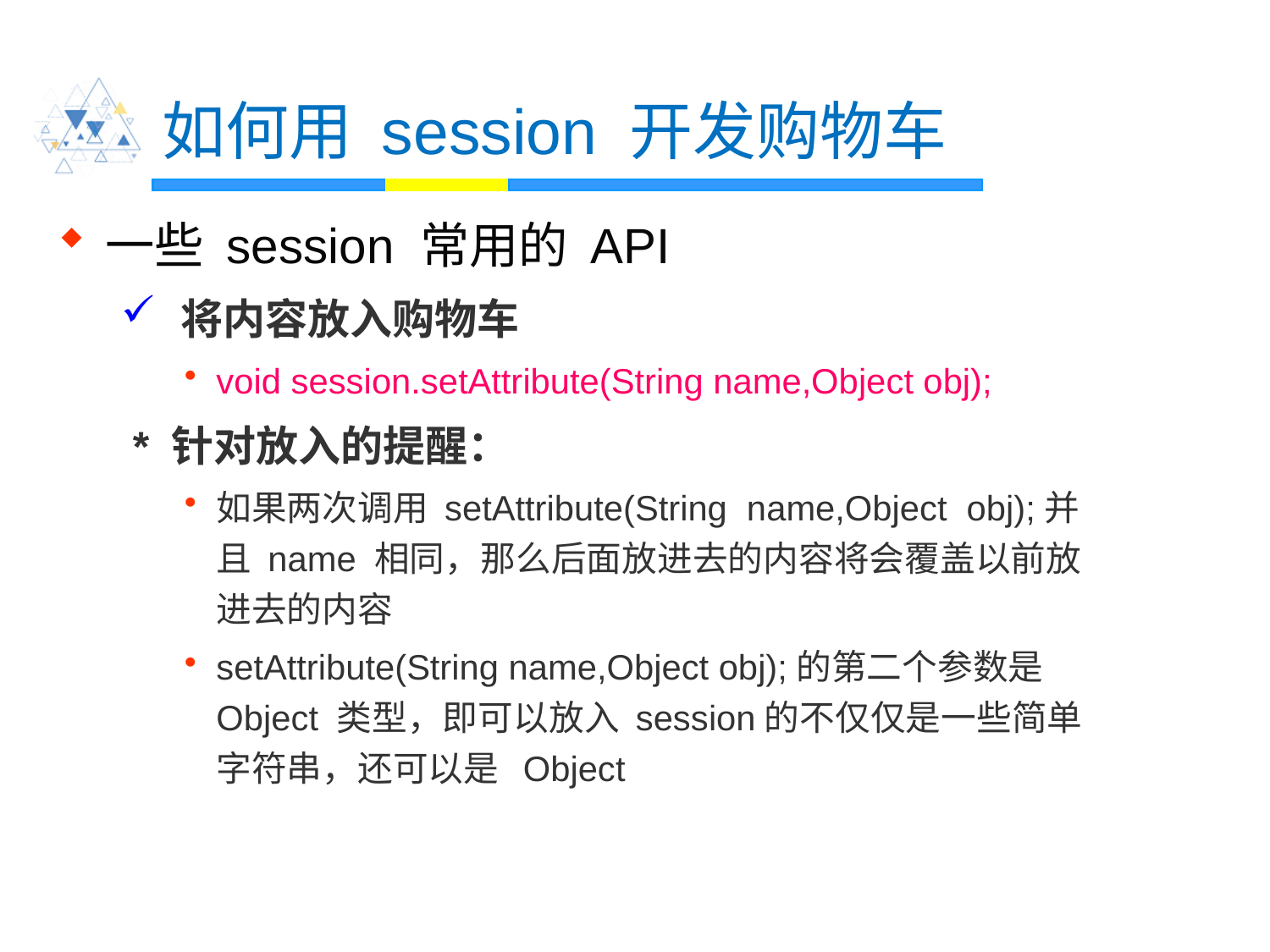

# 如何用 session 开发购物车
一些 session 常用的 API
 将内容放入购物车
void session.setAttribute(String name,Object obj);
 * 针对放入的提醒：
如果两次调用 setAttribute(String  name,Object  obj);并且 name 相同，那么后面放进去的内容将会覆盖以前放进去的内容
setAttribute(String name,Object obj);的第二个参数是 Object 类型，即可以放入 session的不仅仅是一些简单字符串，还可以是  Object